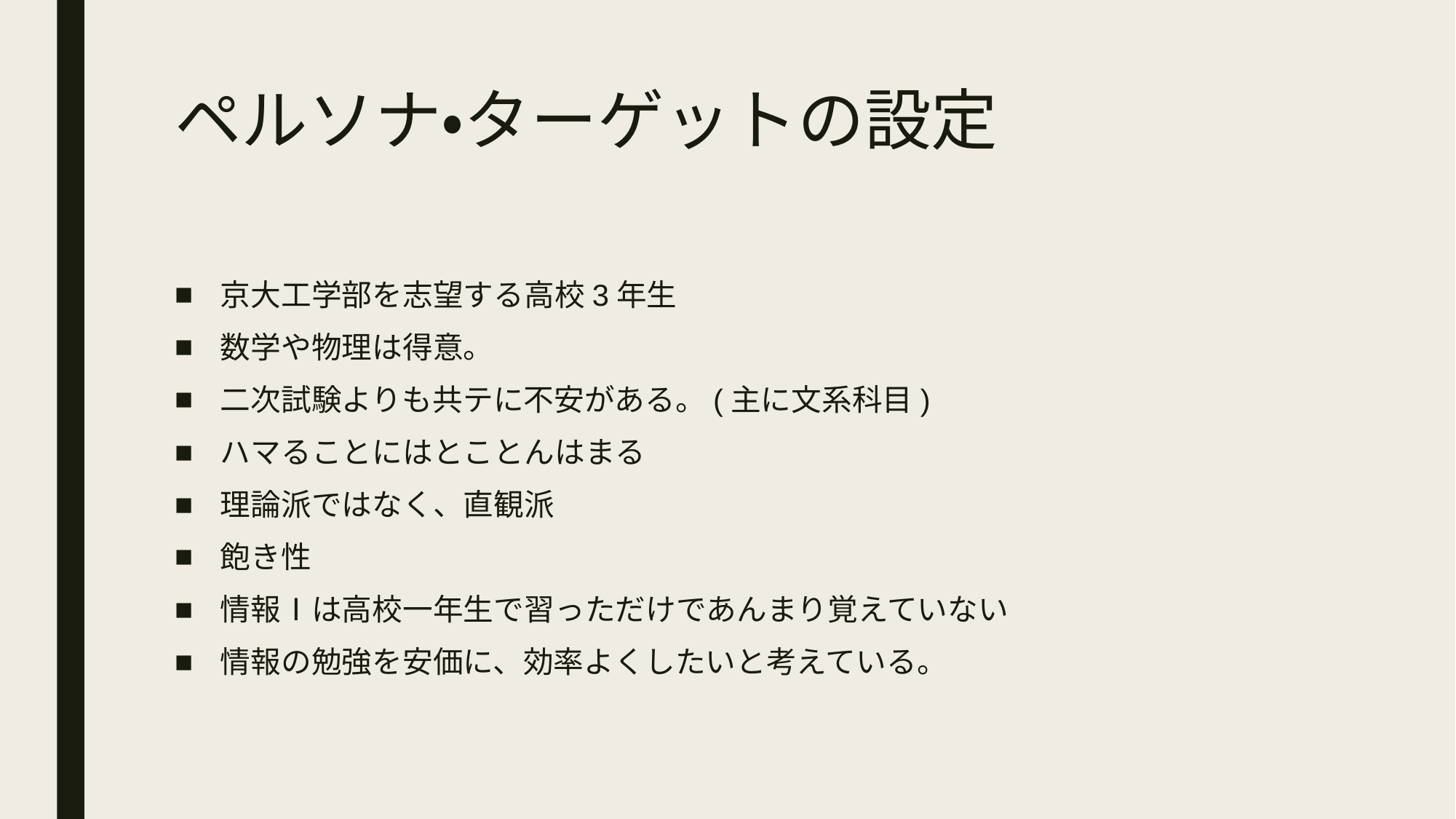

# ペルソナ・ターゲットの設定
京大工学部を志望する高校3年生
数学や物理は得意。
二次試験よりも共テに不安がある。(主に文系科目)
ハマることにはとことんはまる
理論派ではなく、直観派
飽き性
情報Ⅰは高校一年生で習っただけであんまり覚えていない
情報の勉強を安価に、効率よくしたいと考えている。